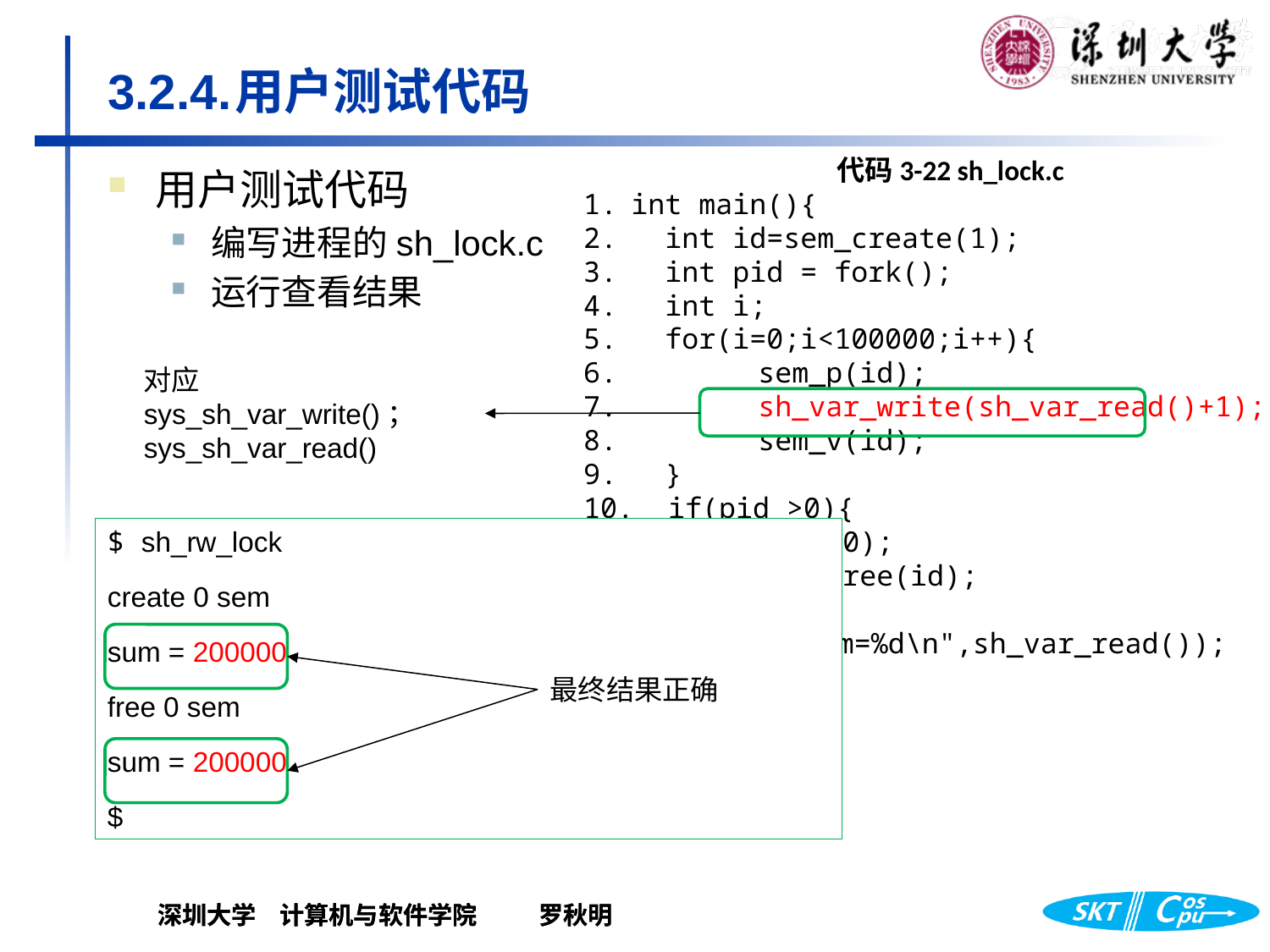

# 3.2.4.	用户测试代码
代码3-22 sh_lock.c
int main(){
  int id=sem_create(1);
  int pid = fork();
  int i;
  for(i=0;i<100000;i++){
 	sem_p(id);
 	sh_var_write(sh_var_read()+1);
 	sem_v(id);
  }
  if(pid >0){
 	wait(0);
 	sem_free(id);
  }
  printf("sum=%d\n",sh_var_read());
  exit(0);
}
用户测试代码
编写进程的sh_lock.c
运行查看结果
对应sys_sh_var_write()；
sys_sh_var_read()

$ sh_rw_lock
create 0 sem
sum = 200000
free 0 sem
sum = 200000
$

最终结果正确